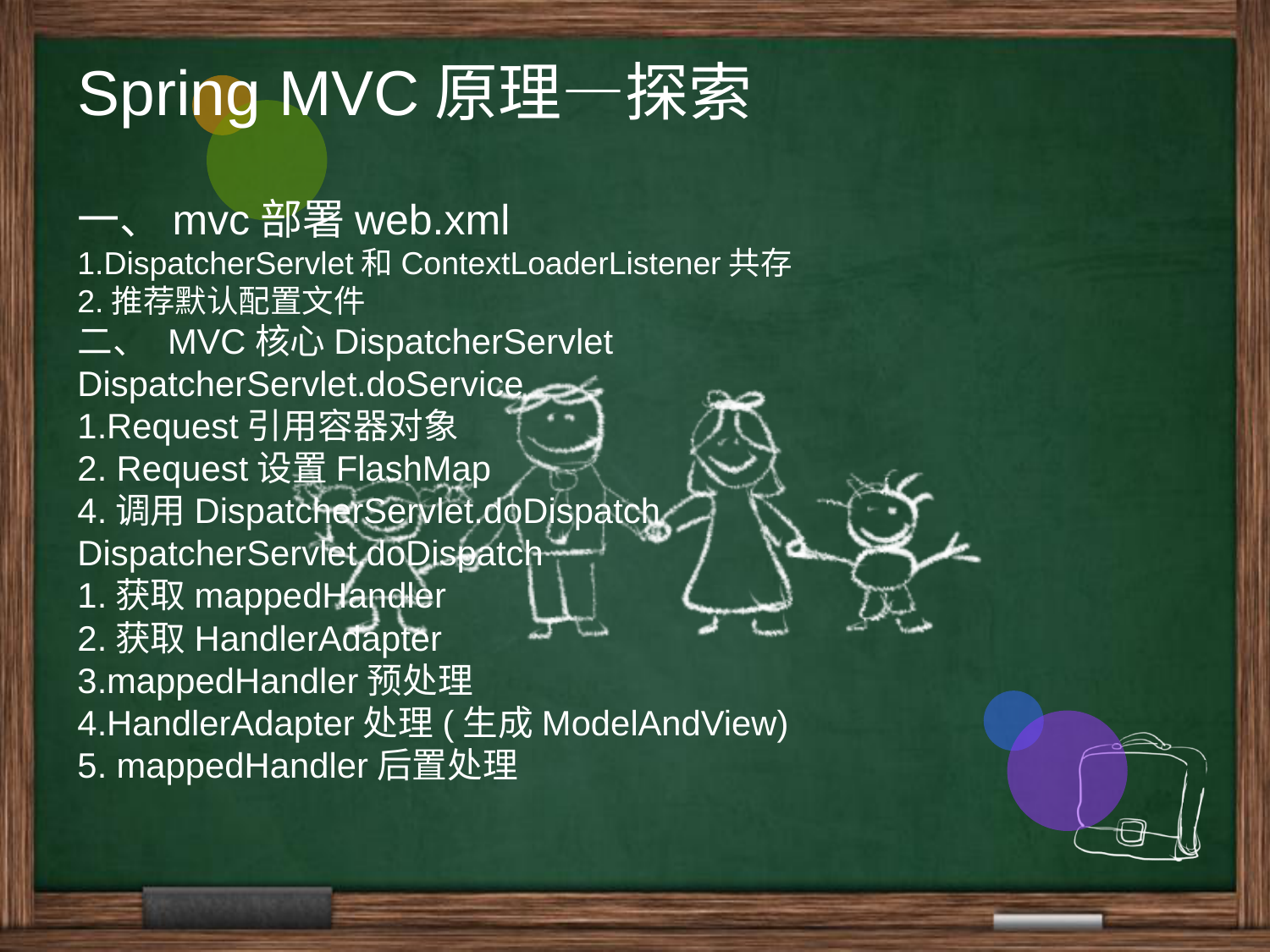

Spring MVC原理—探索

一、mvc部署web.xml
1.DispatcherServlet和ContextLoaderListener共存
2.推荐默认配置文件
二、 MVC核心DispatcherServlet
DispatcherServlet.doService
1.Request引用容器对象
2. Request设置FlashMap
4.调用DispatcherServlet.doDispatch
DispatcherServlet.doDispatch
1.获取mappedHandler
2.获取HandlerAdapter
3.mappedHandler预处理
4.HandlerAdapter处理(生成ModelAndView)
5. mappedHandler后置处理